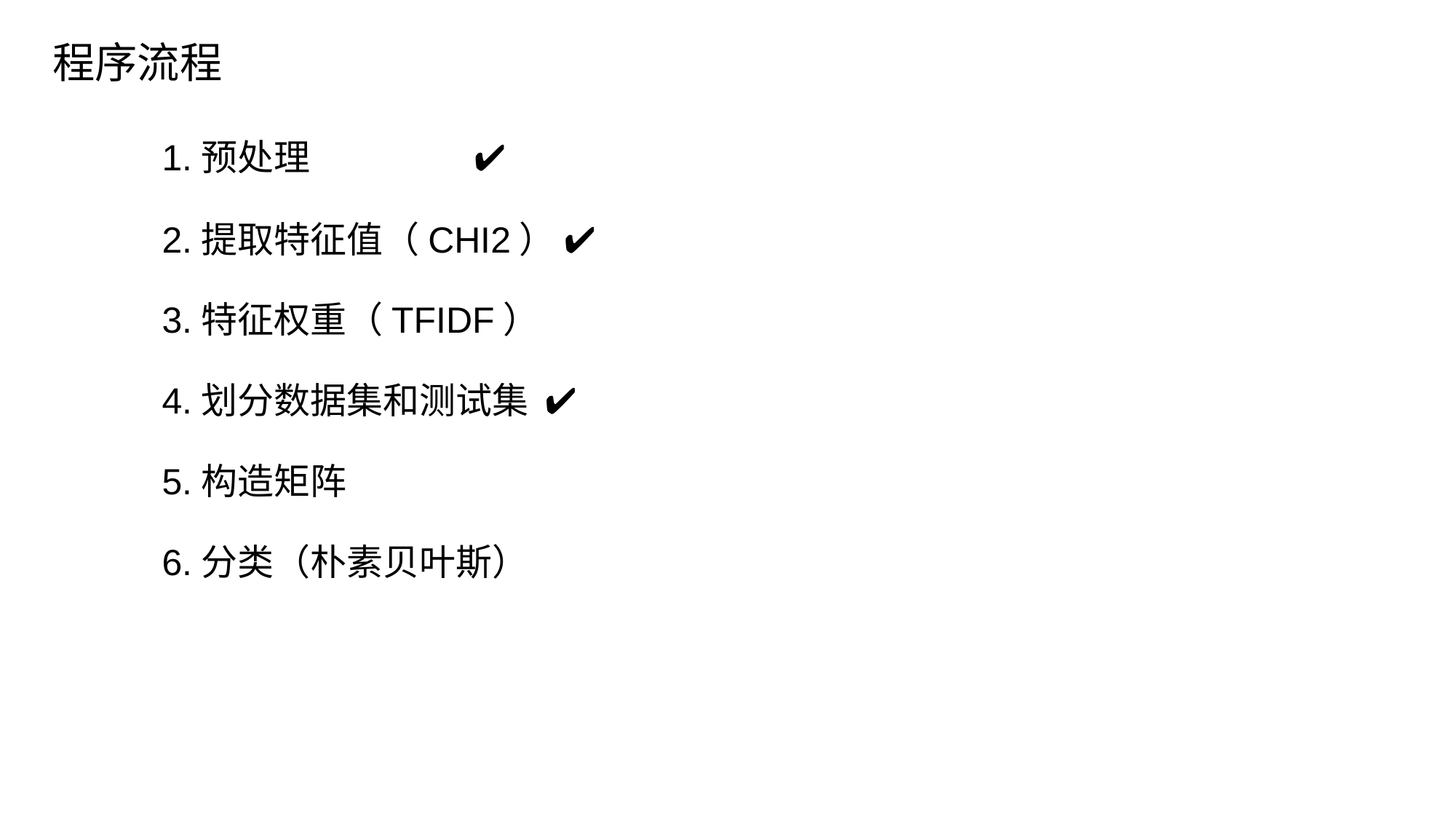

程序流程
	1.预处理                    ✔️
	2.提取特征值（CHI2） ✔️
	3.特征权重（TFIDF）
	4.划分数据集和测试集  ✔️
	5.构造矩阵
	6.分类（朴素贝叶斯）